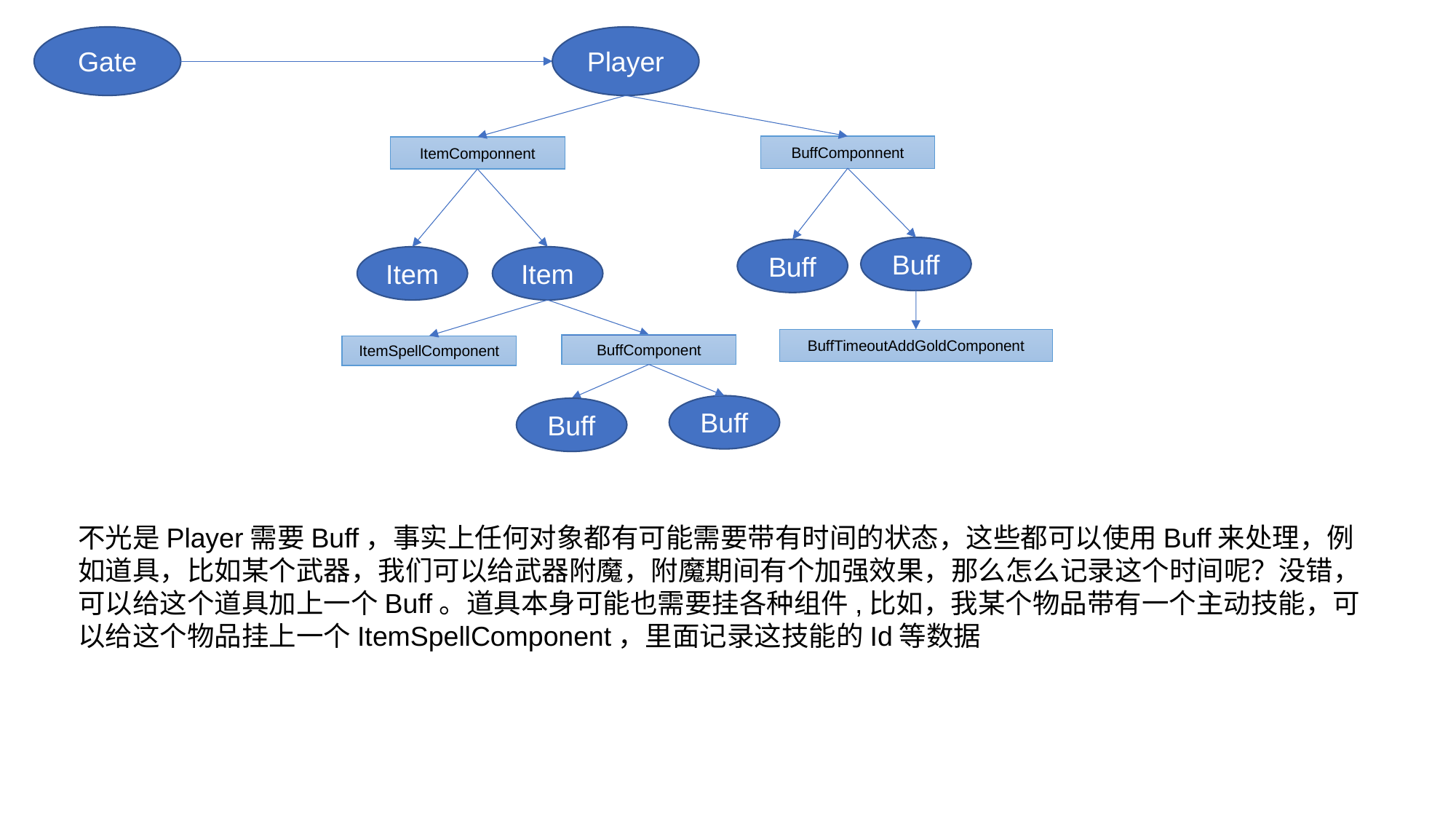

Gate
Player
BuffComponnent
ItemComponnent
Buff
Buff
Item
Item
BuffTimeoutAddGoldComponent
BuffComponent
ItemSpellComponent
Buff
Buff
不光是Player需要Buff，事实上任何对象都有可能需要带有时间的状态，这些都可以使用Buff来处理，例如道具，比如某个武器，我们可以给武器附魔，附魔期间有个加强效果，那么怎么记录这个时间呢？没错，可以给这个道具加上一个Buff。道具本身可能也需要挂各种组件,比如，我某个物品带有一个主动技能，可以给这个物品挂上一个ItemSpellComponent，里面记录这技能的Id等数据